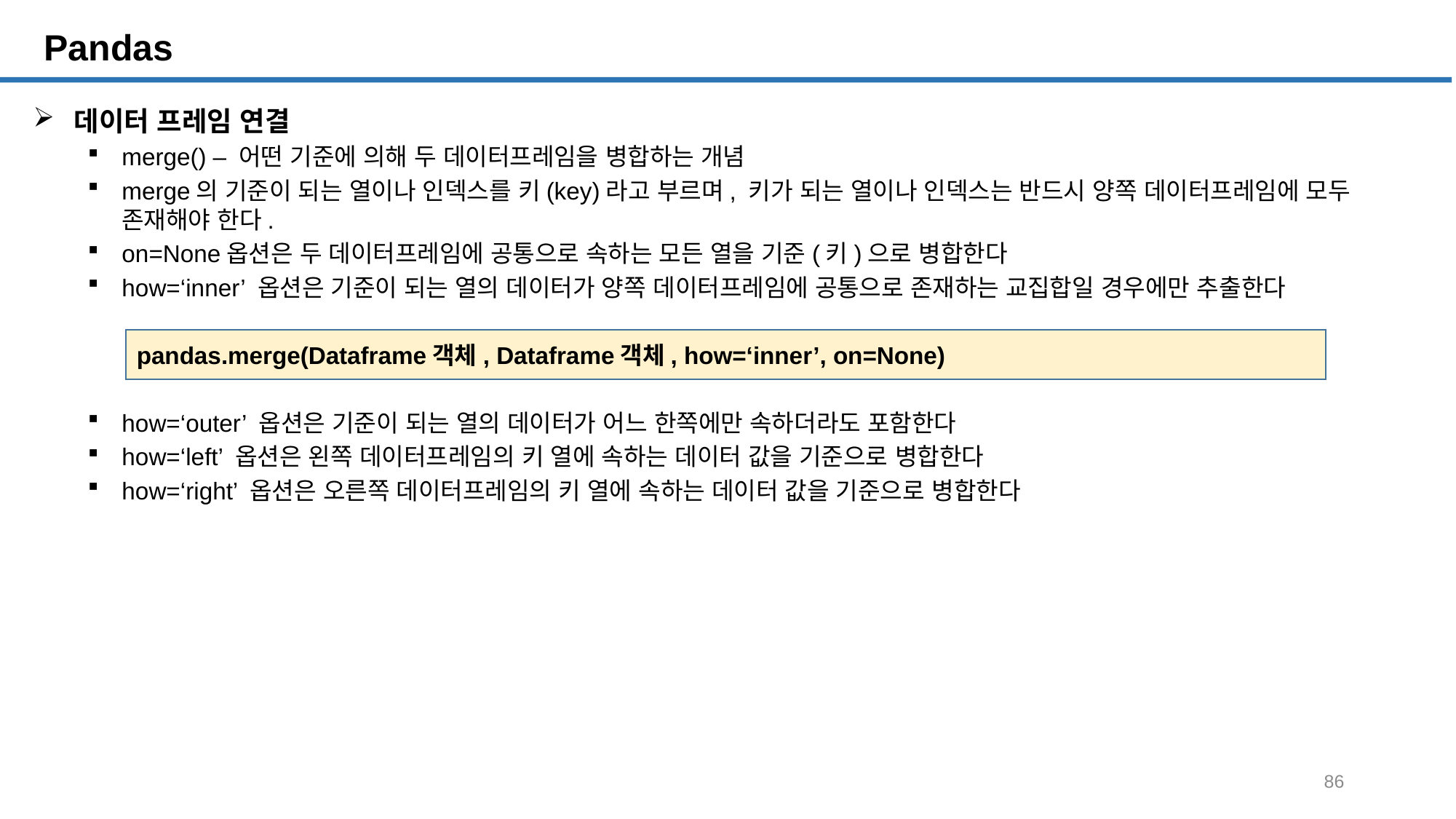

SQL 튜닝 개요
# Pandas

데이터 프레임 연결
merge() – 어떤 기준에 의해 두 데이터프레임을 병합하는 개념
merge의 기준이 되는 열이나 인덱스를 키(key)라고 부르며, 키가 되는 열이나 인덱스는 반드시 양쪽 데이터프레임에 모두 존재해야 한다.
on=None옵션은 두 데이터프레임에 공통으로 속하는 모든 열을 기준(키)으로 병합한다
how=‘inner’ 옵션은 기준이 되는 열의 데이터가 양쪽 데이터프레임에 공통으로 존재하는 교집합일 경우에만 추출한다

how=‘outer’ 옵션은 기준이 되는 열의 데이터가 어느 한쪽에만 속하더라도 포함한다
how=‘left’ 옵션은 왼쪽 데이터프레임의 키 열에 속하는 데이터 값을 기준으로 병합한다
how=‘right’ 옵션은 오른쪽 데이터프레임의 키 열에 속하는 데이터 값을 기준으로 병합한다

pandas.merge(Dataframe객체, Dataframe객체, how=‘inner’, on=None)
86